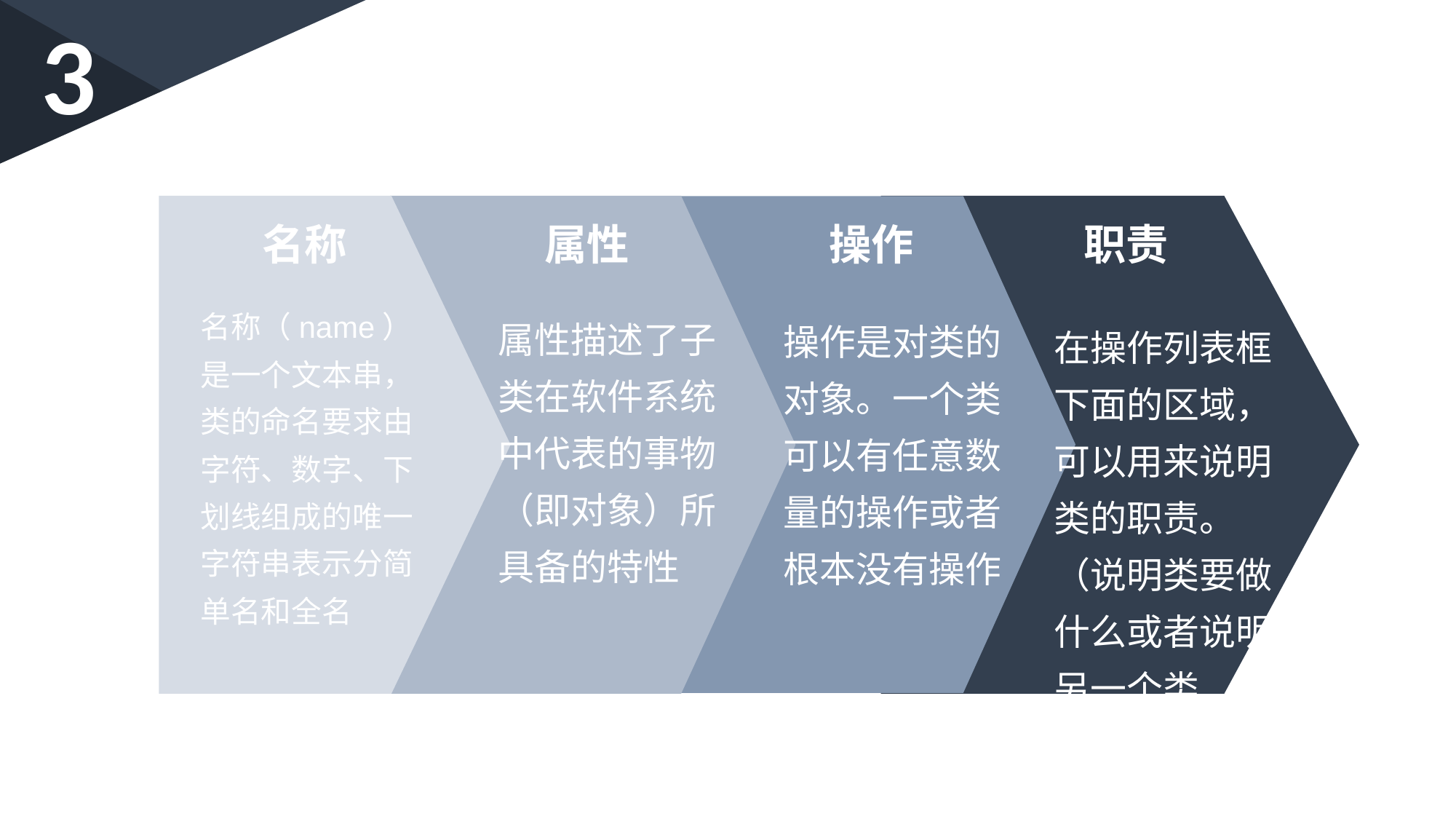

3

名称
属性
操作
职责
名称（name）是一个文本串，类的命名要求由字符、数字、下划线组成的唯一字符串表示分简单名和全名
属性描述了子类在软件系统中代表的事物（即对象）所具备的特性
操作是对类的对象。一个类可以有任意数量的操作或者根本没有操作
在操作列表框下面的区域，可以用来说明类的职责。（说明类要做什么或者说明另一个类